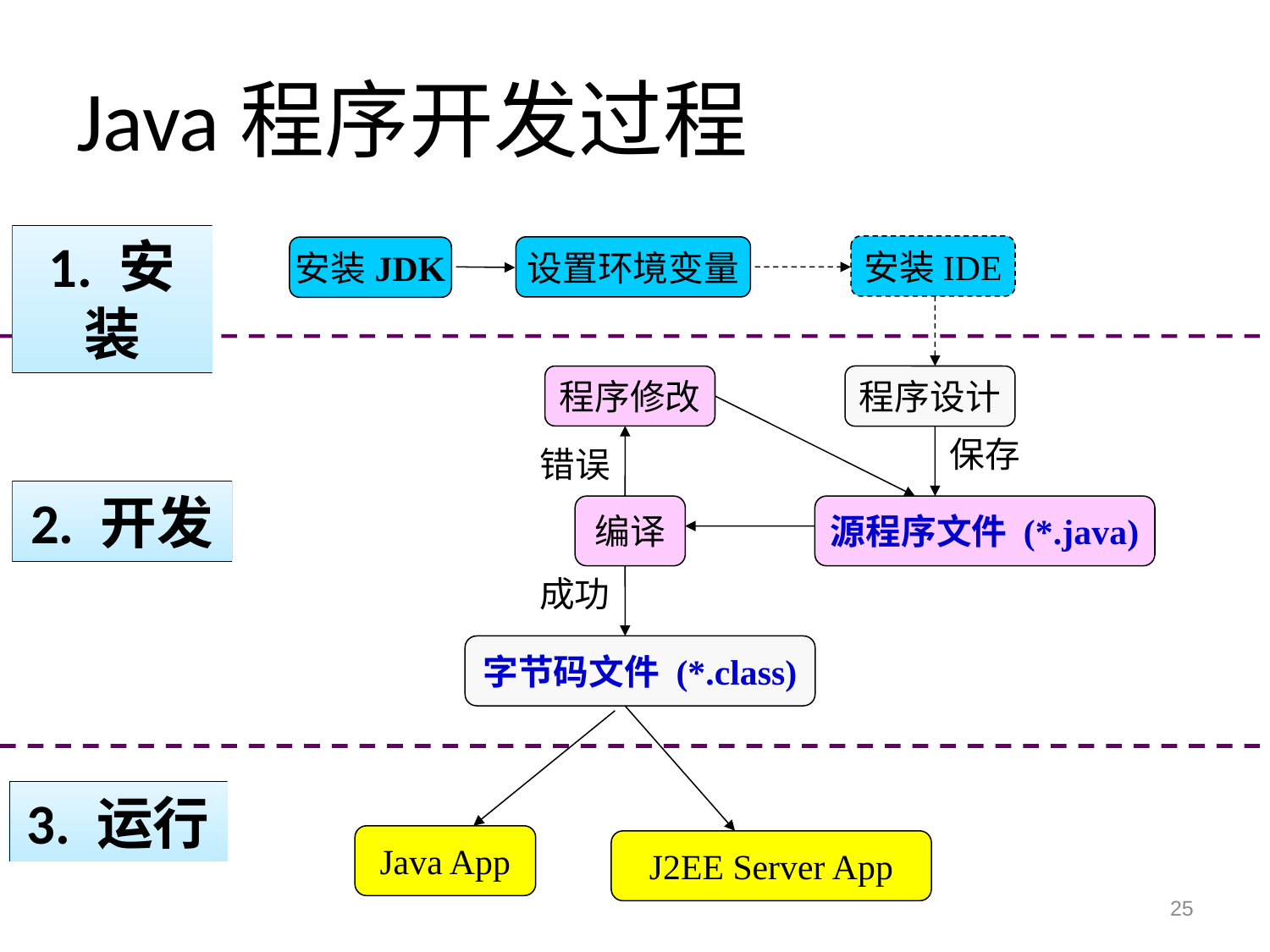

# Java程序开发过程
1. 安装
安装IDE
设置环境变量
安装JDK

程序修改
程序设计

保存

错误
2. 开发
编译
源程序文件 (*.java)

成功

字节码文件 (*.class)

3. 运行
Java App
J2EE Server App
25